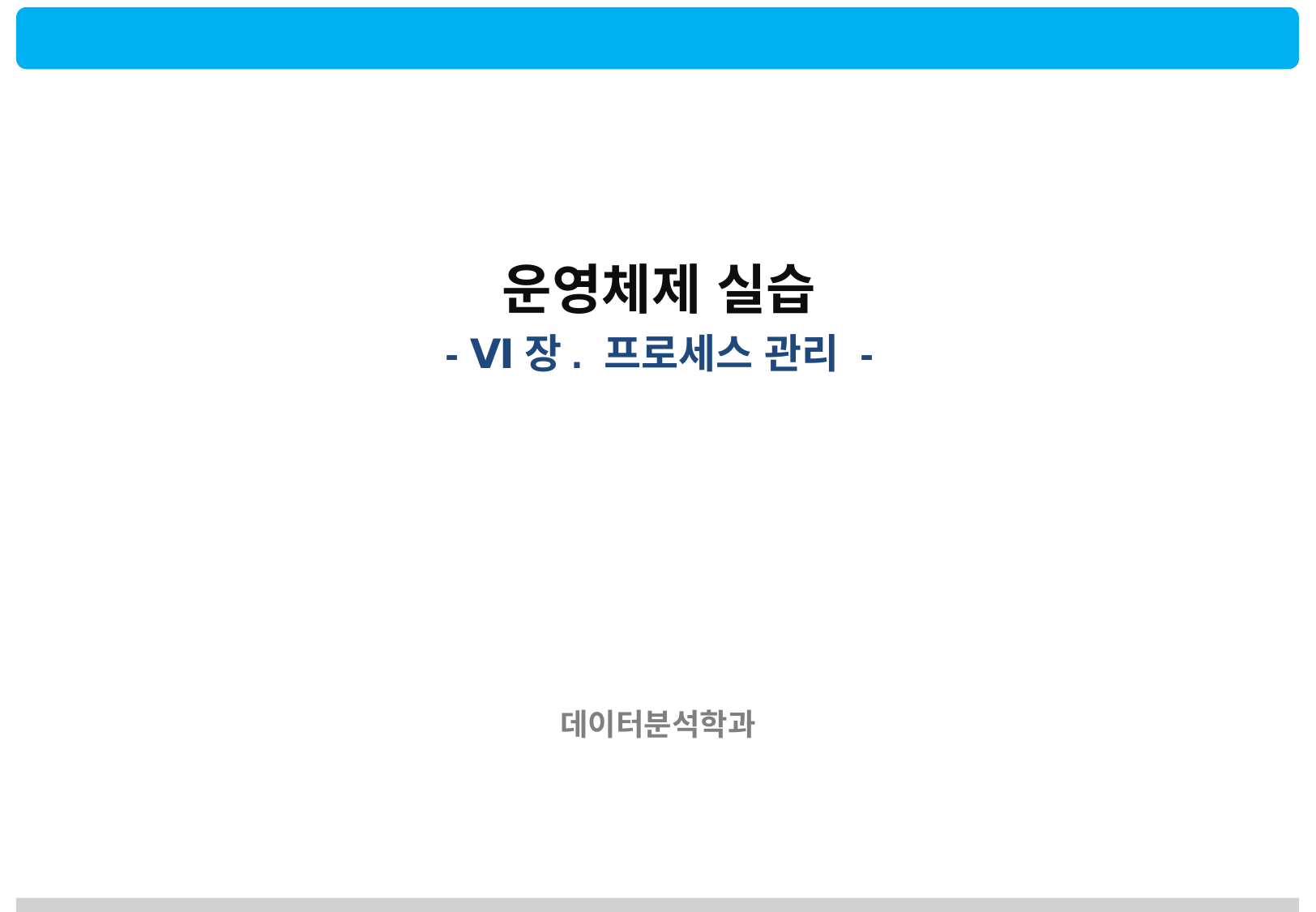

운영체제 실습
- Ⅵ장. 프로세스 관리 -
데이터분석학과